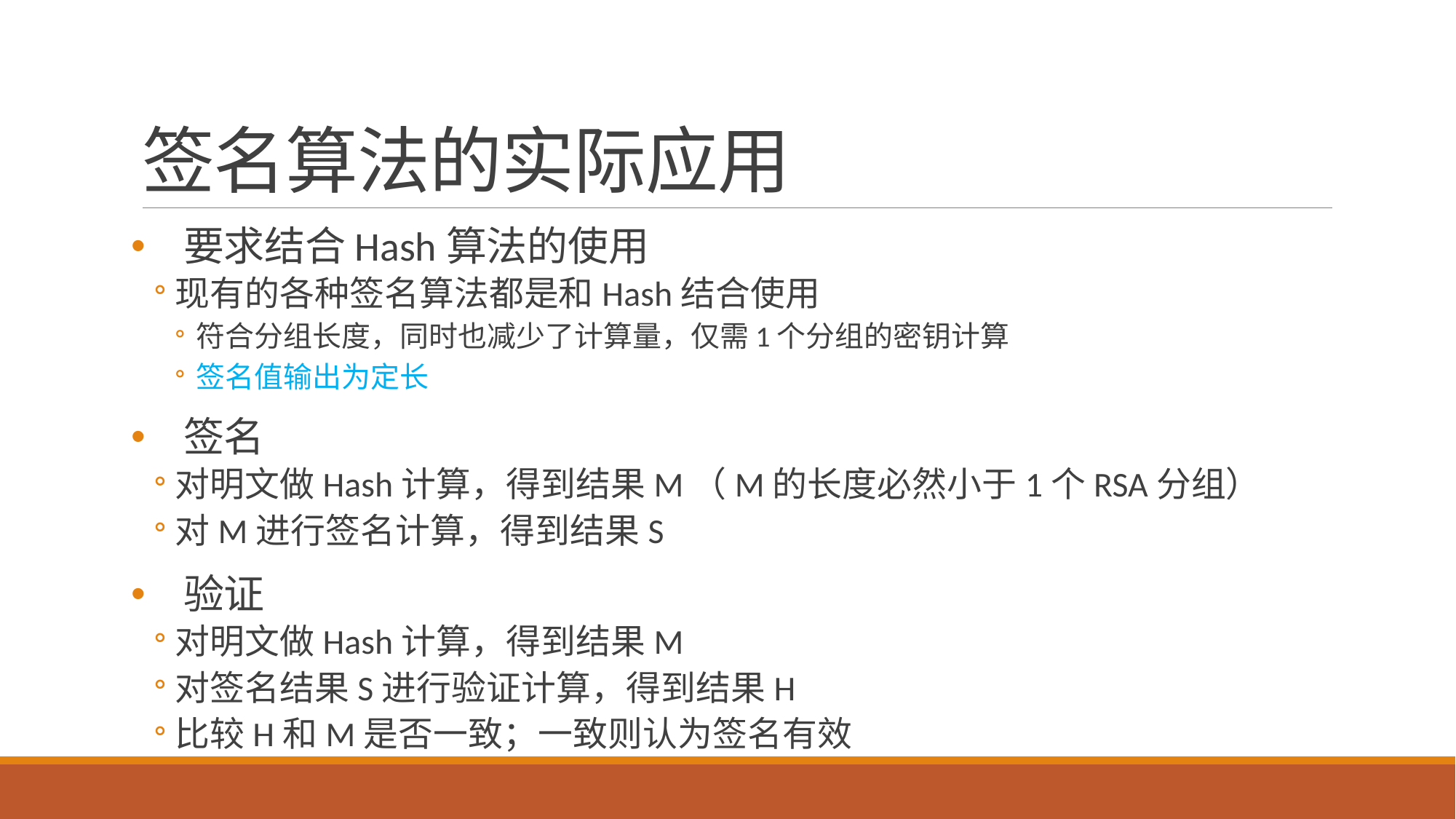

# 签名算法的实际应用
要求结合Hash算法的使用
现有的各种签名算法都是和Hash结合使用
符合分组长度，同时也减少了计算量，仅需1个分组的密钥计算
签名值输出为定长
签名
对明文做Hash计算，得到结果M（M的长度必然小于1个RSA分组）
对M进行签名计算，得到结果S
验证
对明文做Hash计算，得到结果M
对签名结果S进行验证计算，得到结果H
比较H和M是否一致；一致则认为签名有效